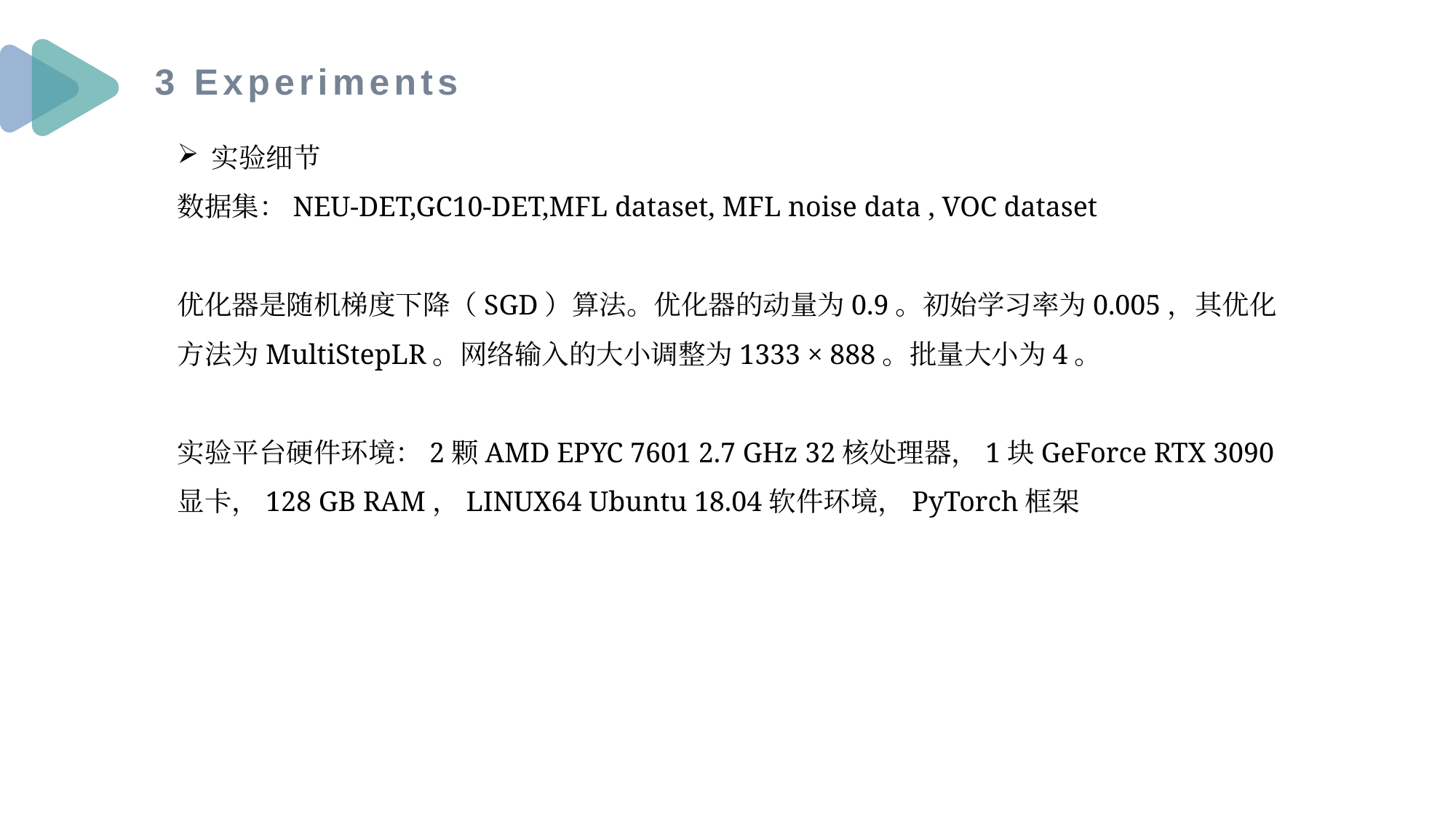

3 Experiments
实验细节
数据集：NEU-DET,GC10-DET,MFL dataset, MFL noise data , VOC dataset

优化器是随机梯度下降（SGD）算法。优化器的动量为0.9。初始学习率为0.005，其优化方法为MultiStepLR。网络输入的大小调整为1333 × 888。批量大小为4。

实验平台硬件环境：2颗AMD EPYC 7601 2.7 GHz 32核处理器，1块GeForce RTX 3090显卡，128 GB RAM，LINUX64 Ubuntu 18.04软件环境，PyTorch框架